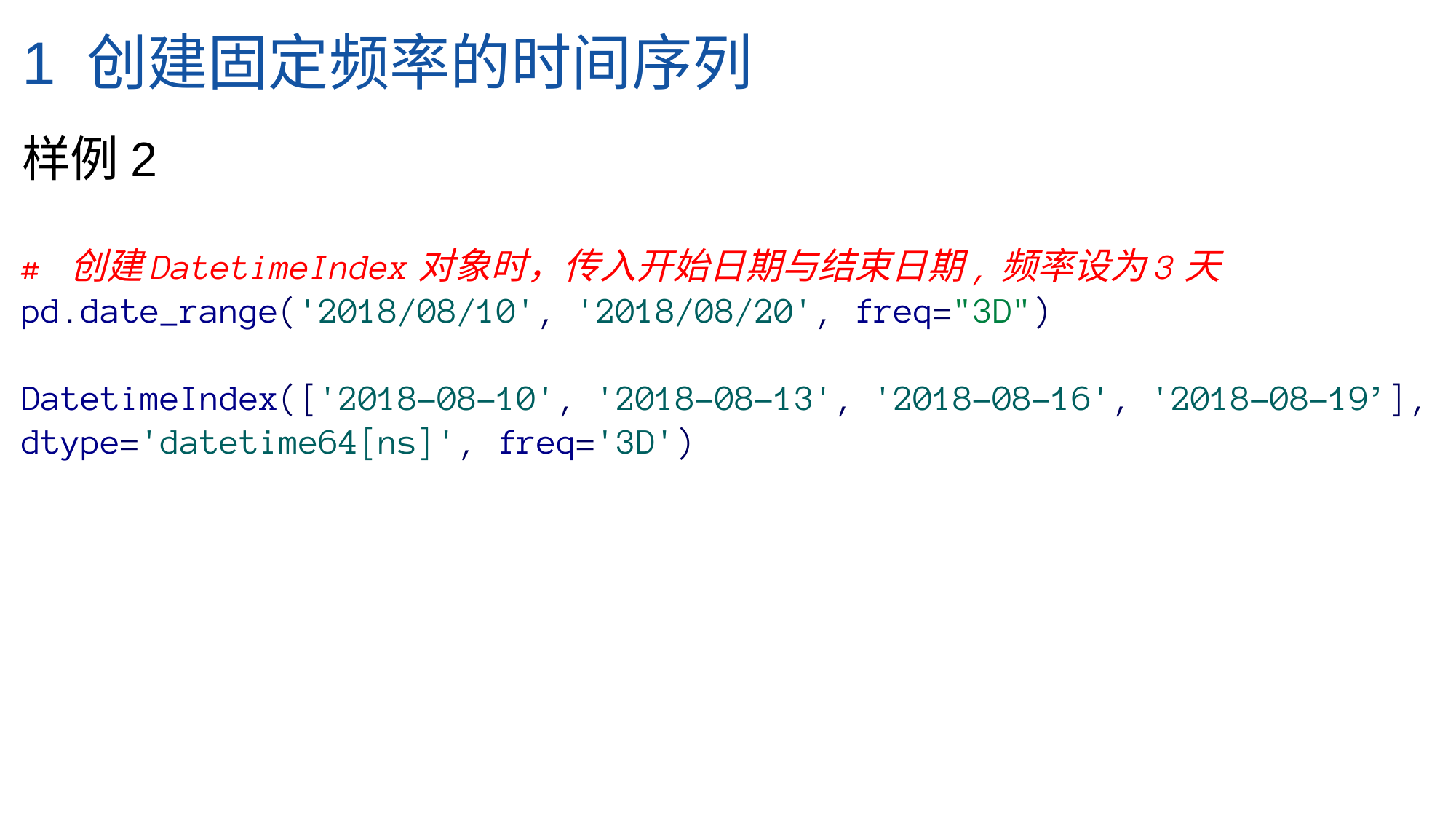

1 创建固定频率的时间序列
样例2
# 创建DatetimeIndex对象时，传入开始日期与结束日期,频率设为3天
pd.date_range('2018/08/10', '2018/08/20', freq="3D")

DatetimeIndex(['2018-08-10', '2018-08-13', '2018-08-16', '2018-08-19’],
dtype='datetime64[ns]', freq='3D')